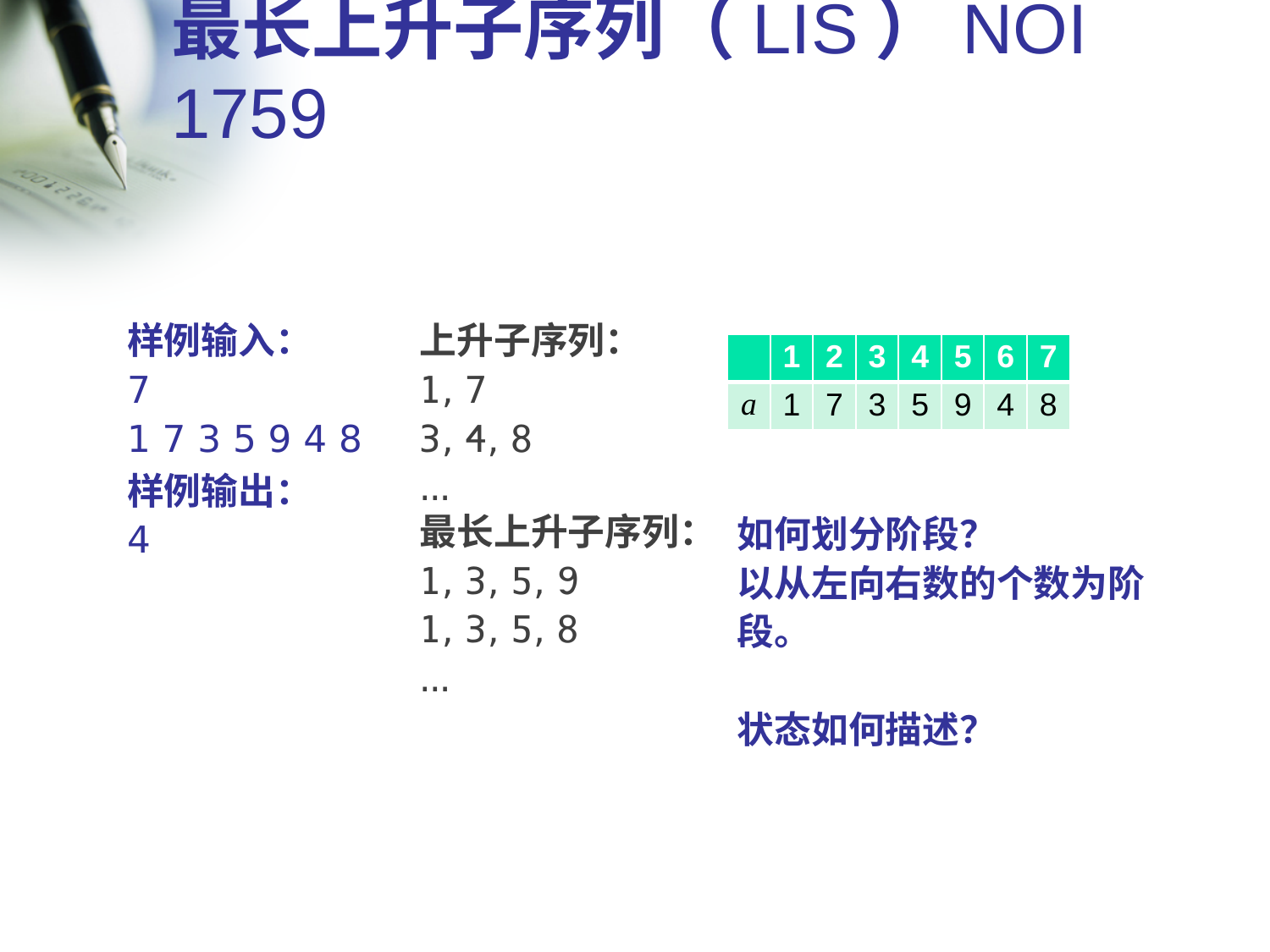

# 最长上升子序列（LIS）NOI 1759
样例输入：
7
1 7 3 5 9 4 8
样例输出：
4

上升子序列：
1, 7
3, 4, 8
…
最长上升子序列：
1, 3, 5, 9
1, 3, 5, 8
…
|  | 1 | 2 | 3 | 4 | 5 | 6 | 7 |
| --- | --- | --- | --- | --- | --- | --- | --- |
| a | 1 | 7 | 3 | 5 | 9 | 4 | 8 |
如何划分阶段？
以从左向右数的个数为阶段。

状态如何描述？